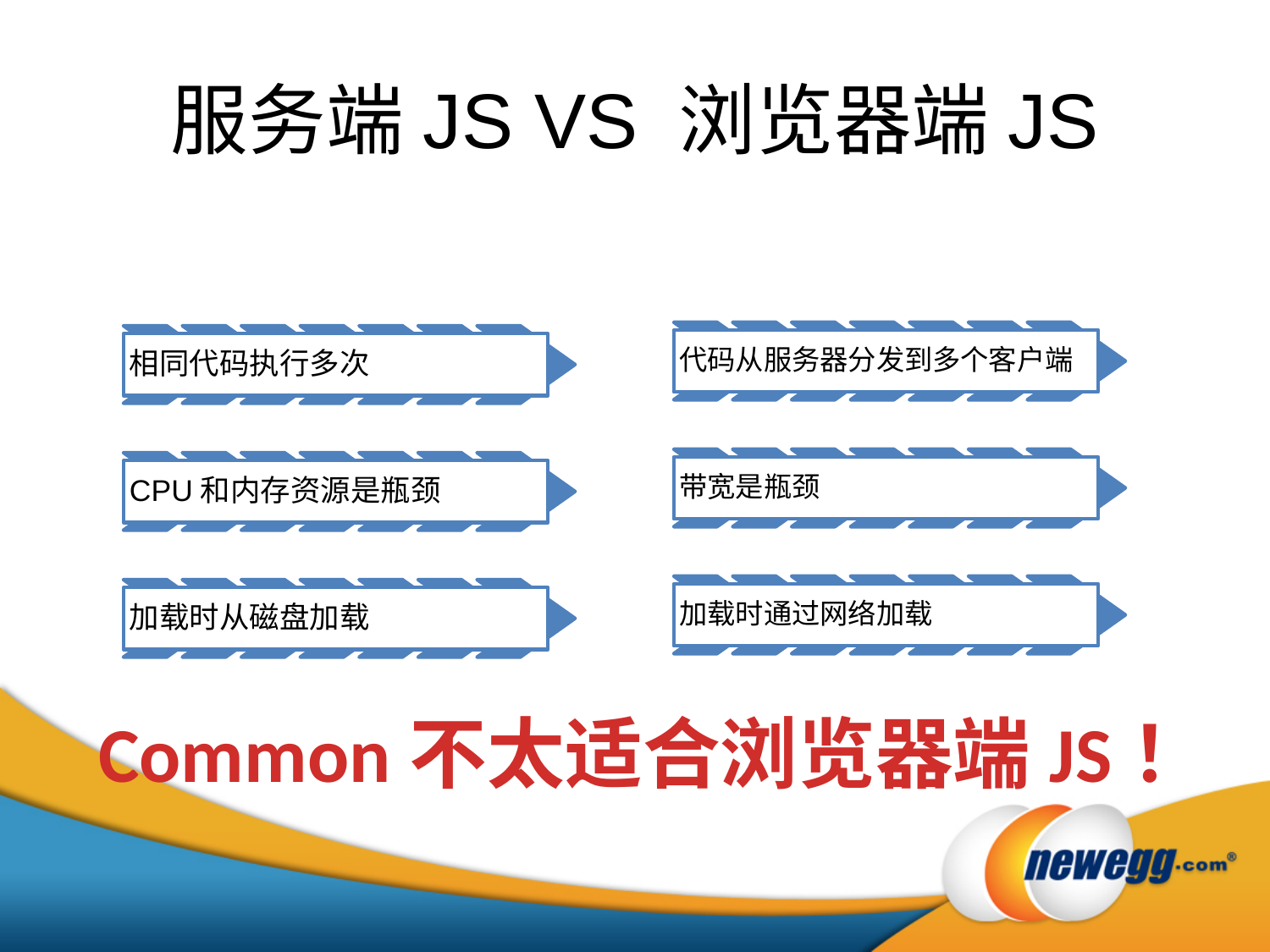

# 服务端JS VS 浏览器端JS

代码从服务器分发到多个客户端

带宽是瓶颈

加载时通过网络加载

相同代码执行多次

CPU和内存资源是瓶颈

加载时从磁盘加载
Common不太适合浏览器端JS！